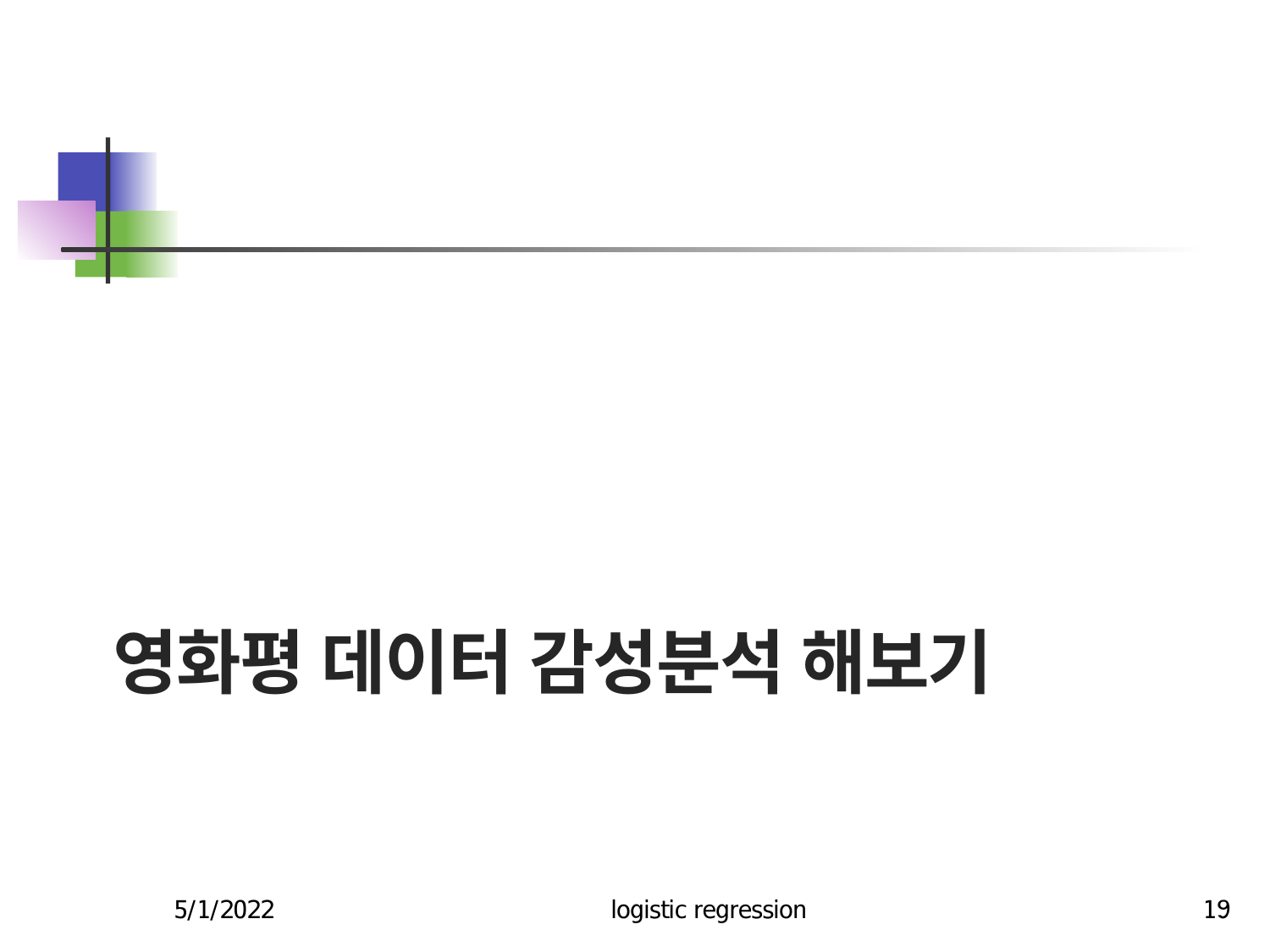

# 영화평 데이터 감성분석 해보기
5/1/2022
logistic regression
19